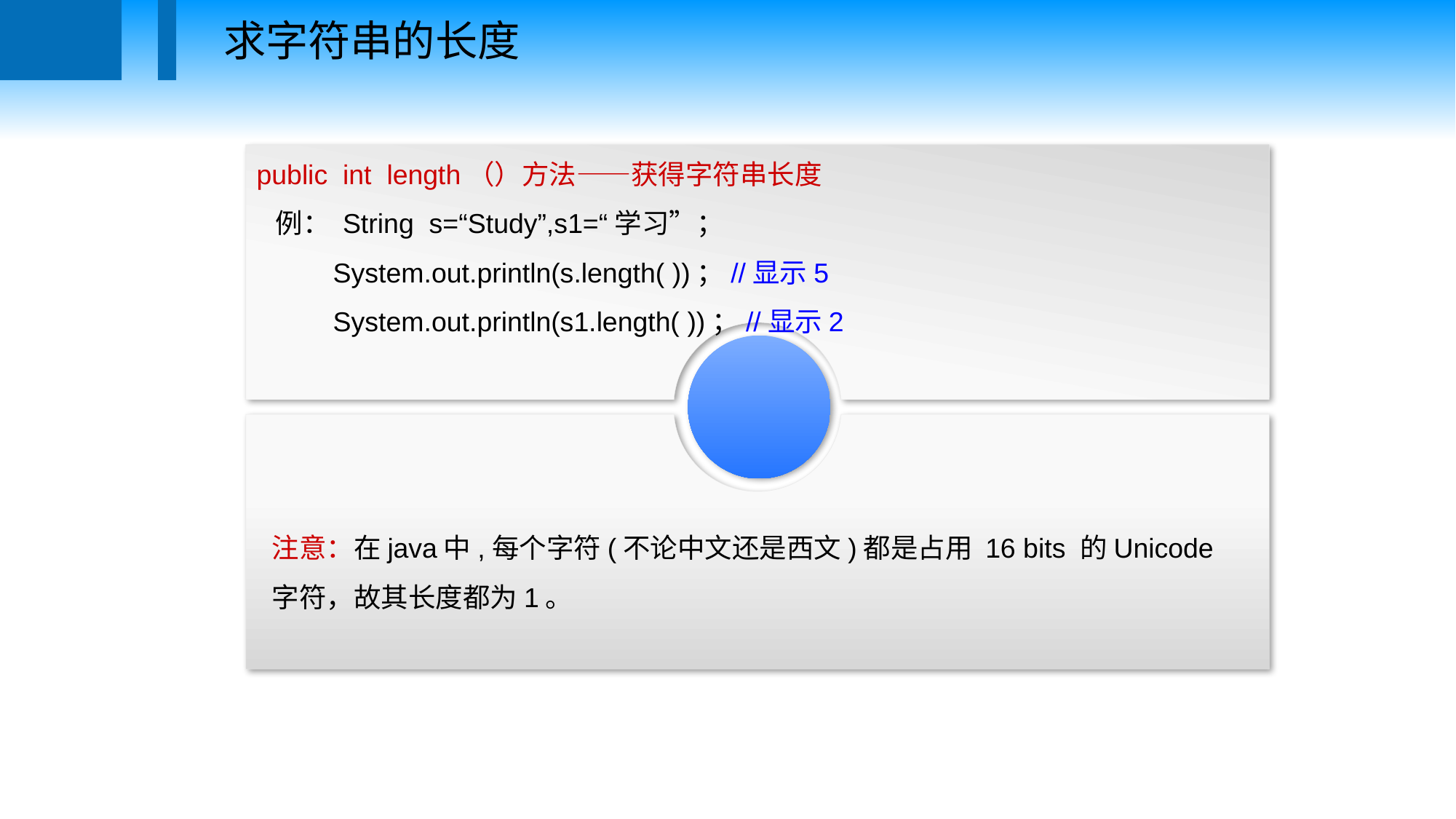

求字符串的长度
public  int  length（）方法——获得字符串长度
  例： String  s=“Study”,s1=“学习”；
          System.out.println(s.length( ))；//显示5
          System.out.println(s1.length( ))；//显示2

注意：在java中,每个字符(不论中文还是西文)都是占用 16 bits 的Unicode字符，故其长度都为1。